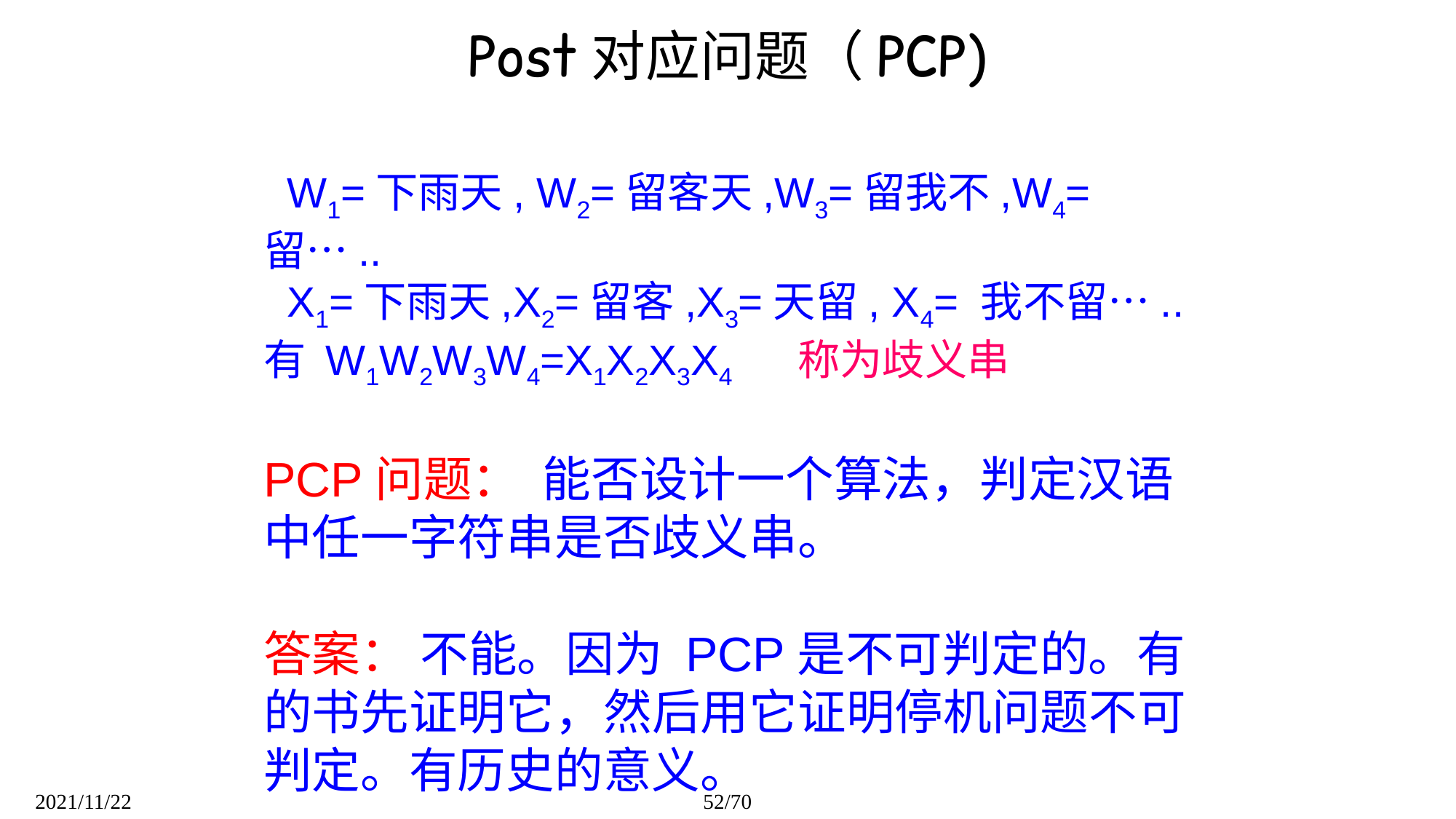

# Post对应问题（PCP)
  W1=下雨天, W2=留客天,W3=留我不,W4=留…..
  X1=下雨天,X2=留客,X3=天留, X4= 我不留…..
有 W1W2W3W4=X1X2X3X4        称为歧义串

PCP问题：  能否设计一个算法，判定汉语中任一字符串是否歧义串。

答案： 不能。因为 PCP是不可判定的。有的书先证明它，然后用它证明停机问题不可判定。有历史的意义。
2021/11/22
52/70